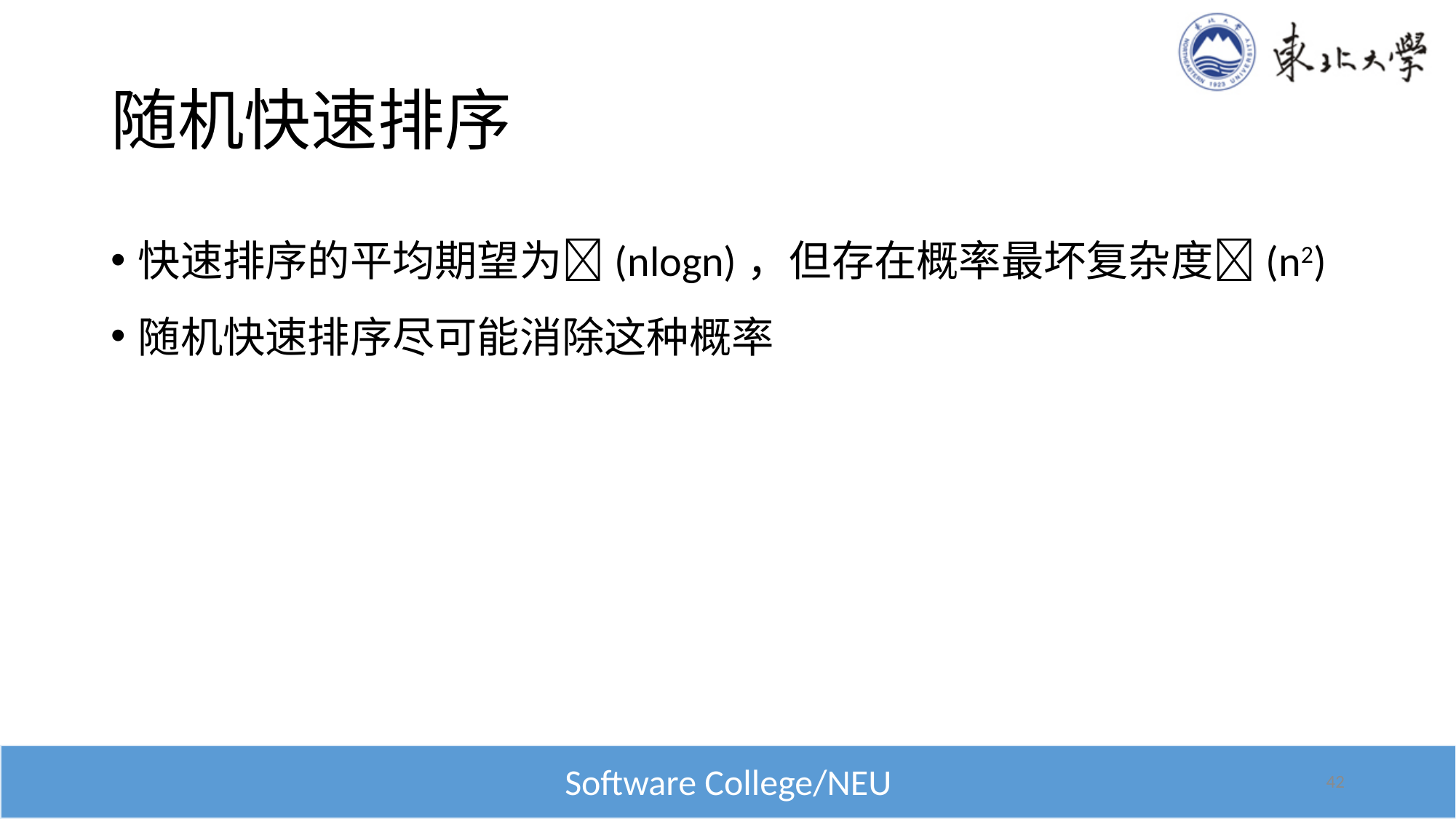

# 随机快速排序
快速排序的平均期望为θ(nlogn)，但存在概率最坏复杂度θ(n2)
随机快速排序尽可能消除这种概率